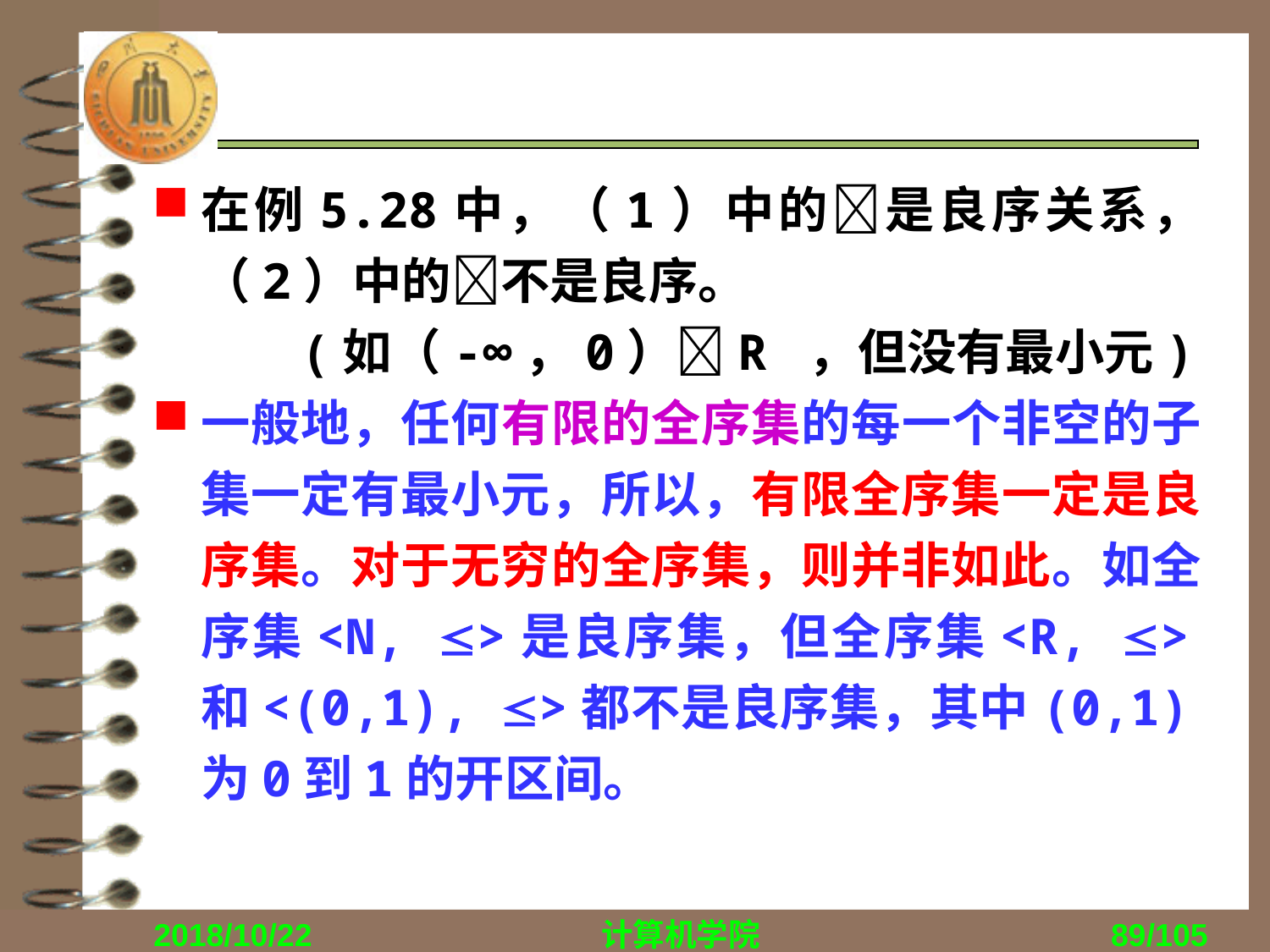

#
在例5.28中，（1）中的≤是良序关系，（2）中的≤不是良序。
     (如（-∞，0）⊆R ，但没有最小元)
一般地，任何有限的全序集的每一个非空的子集一定有最小元，所以，有限全序集一定是良序集。对于无穷的全序集，则并非如此。如全序集<N, ≤>是良序集，但全序集<R, ≤>和<(0,1), ≤>都不是良序集，其中(0,1)为0到1的开区间。

2018/10/22
计算机学院
89/105